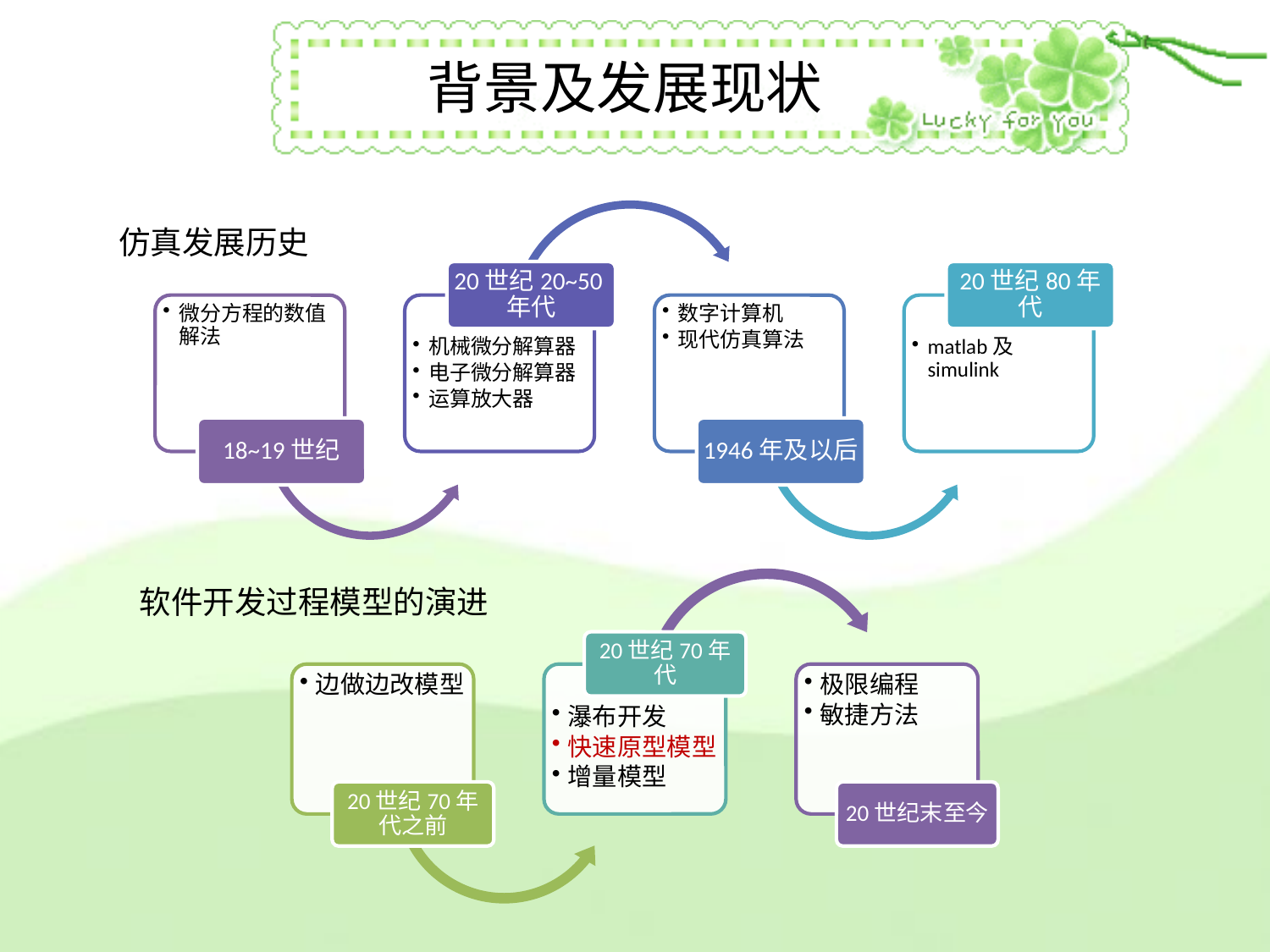

背景及发展现状
微分方程的数值解法
18~19世纪
机械微分解算器
电子微分解算器
运算放大器
20世纪20~50年代
数字计算机
现代仿真算法
1946年及以后
matlab及simulink
20世纪80年代
仿真发展历史
软件开发过程模型的演进
边做边改模型
20世纪70年代之前
瀑布开发
快速原型模型
增量模型
20世纪70年代
极限编程
敏捷方法
20世纪末至今